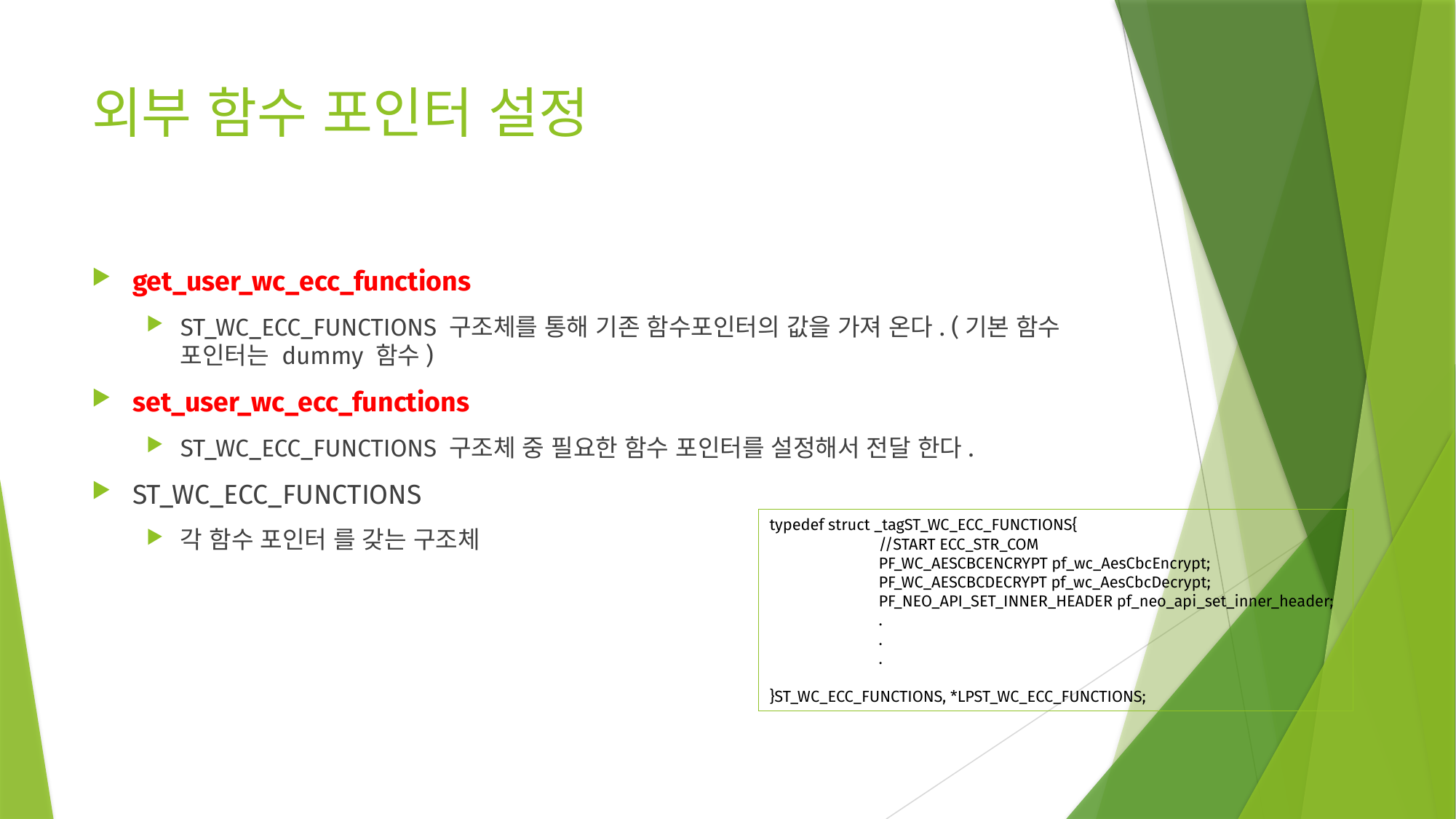

# 외부 함수 포인터 설정
get_user_wc_ecc_functions
ST_WC_ECC_FUNCTIONS 구조체를 통해 기존 함수포인터의 값을 가져 온다. (기본 함수 포인터는 dummy 함수)
set_user_wc_ecc_functions
ST_WC_ECC_FUNCTIONS 구조체 중 필요한 함수 포인터를 설정해서 전달 한다.
ST_WC_ECC_FUNCTIONS
각 함수 포인터 를 갖는 구조체

typedef struct _tagST_WC_ECC_FUNCTIONS{
	//START ECC_STR_COM
	PF_WC_AESCBCENCRYPT pf_wc_AesCbcEncrypt;
	PF_WC_AESCBCDECRYPT pf_wc_AesCbcDecrypt;
	PF_NEO_API_SET_INNER_HEADER pf_neo_api_set_inner_header;
	.
	.
	.

}ST_WC_ECC_FUNCTIONS, *LPST_WC_ECC_FUNCTIONS;